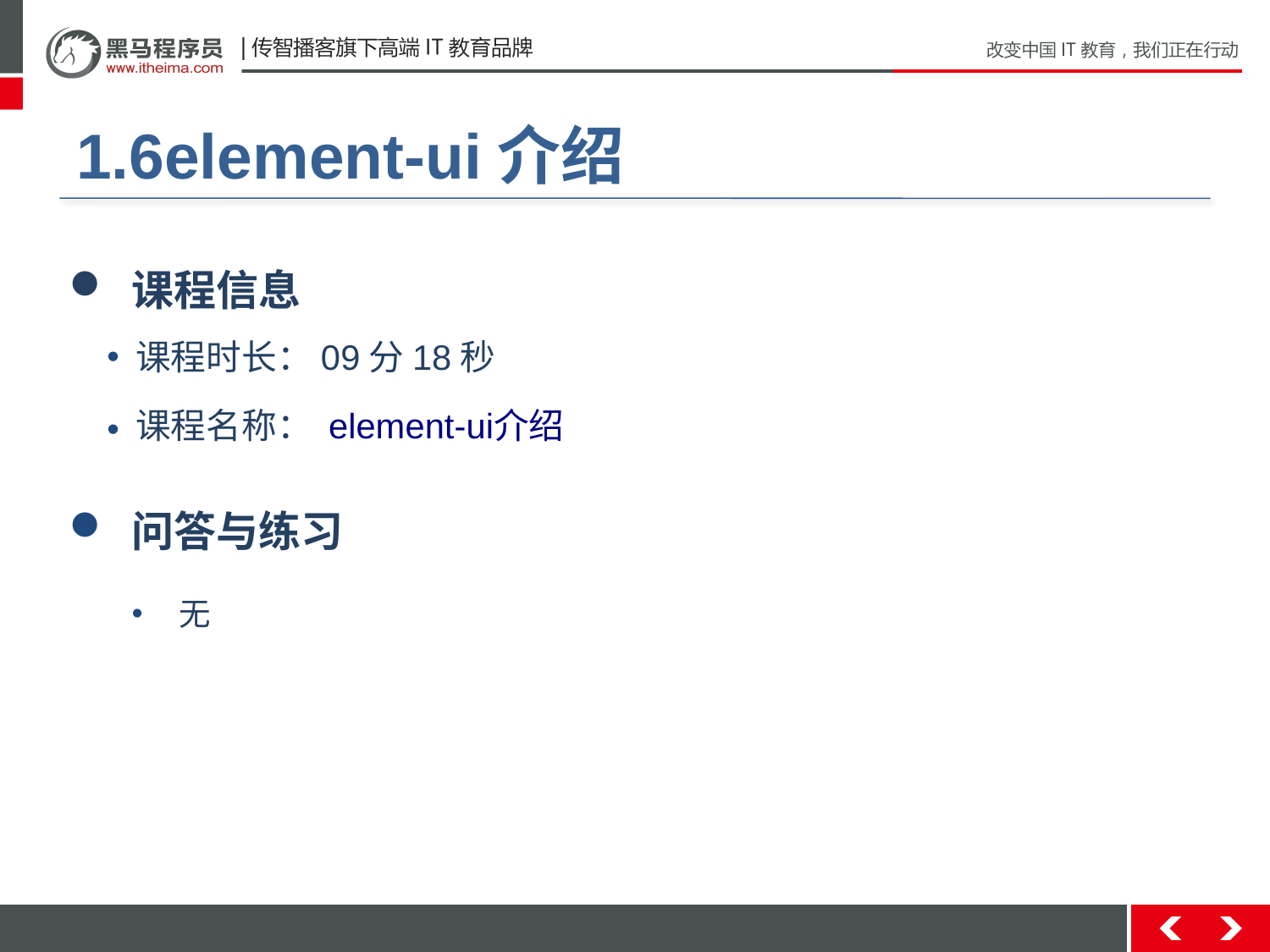

#
1.6element-ui介绍
 课程信息
 课程时长：09分18秒
 课程名称： element-ui介绍
 问答与练习
无